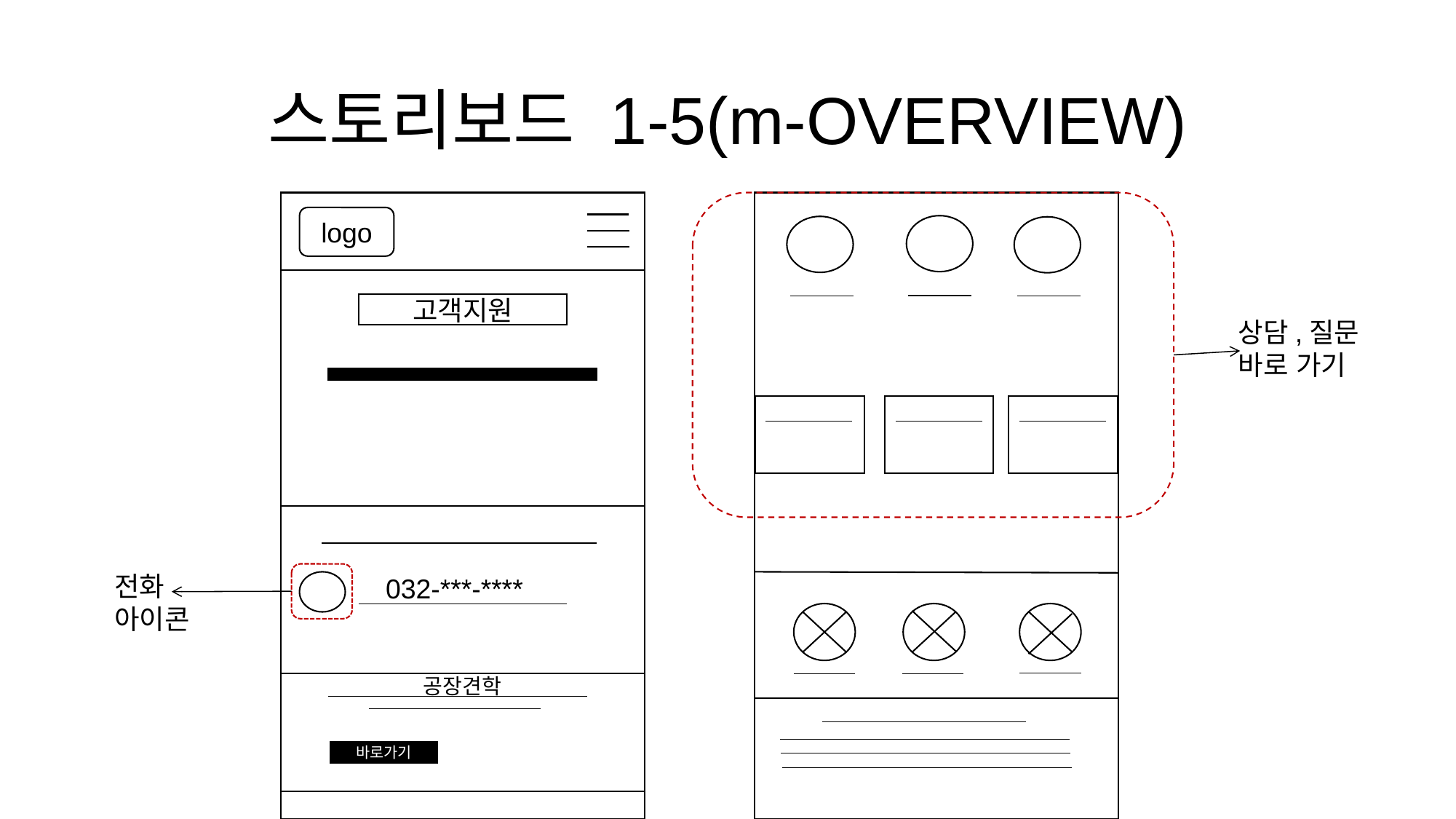

# 스토리보드 1-5(m-OVERVIEW)

logo

고객지원
상담,질문
바로 가기

전화
아이콘

032-***-****

공장견학

바로가기